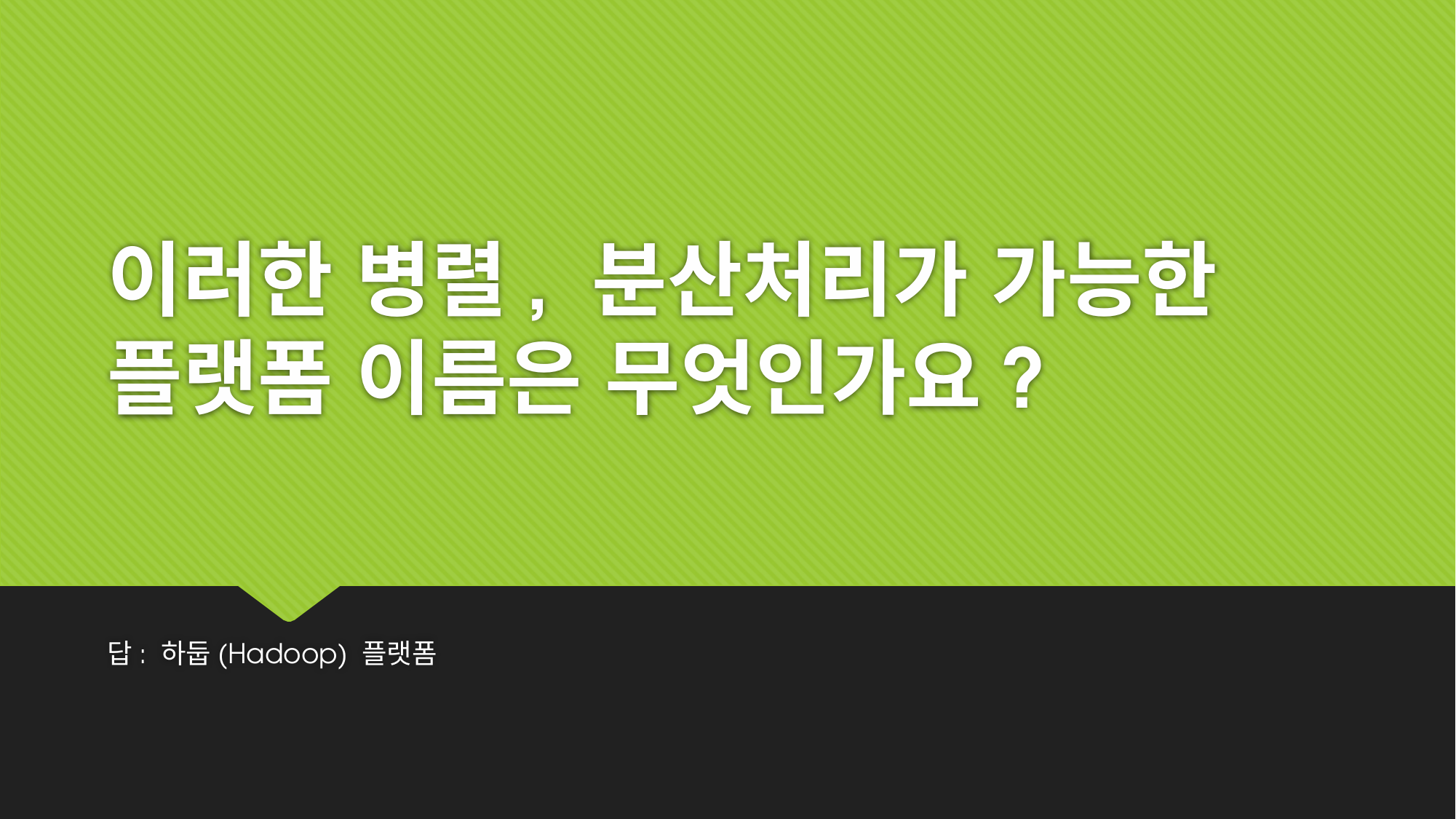

# 이러한 병렬, 분산처리가 가능한 플랫폼 이름은 무엇인가요?
답: 하둡(Hadoop) 플랫폼